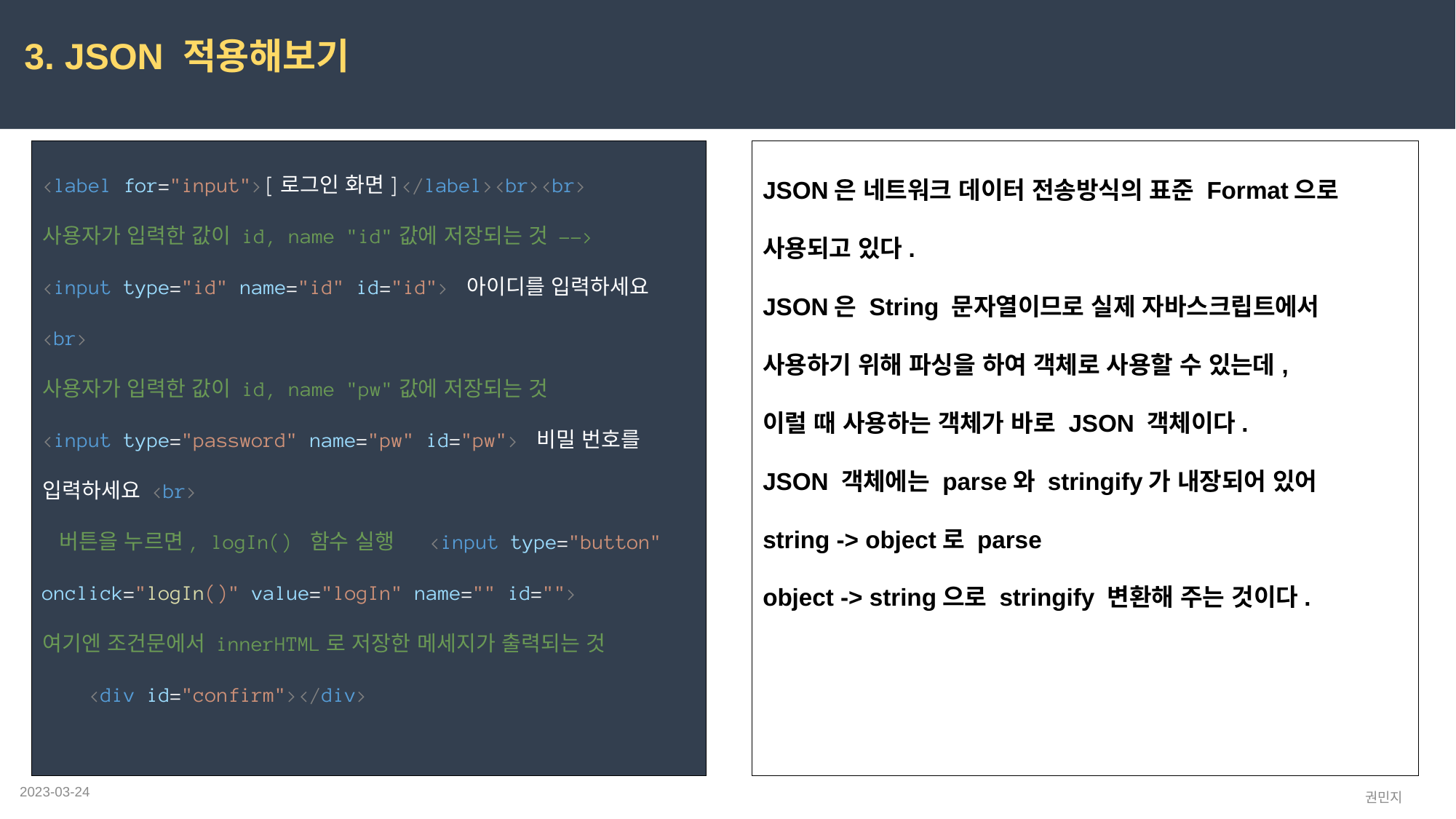

3. JSON 적용해보기
<label for="input">[로그인 화면]</label><br><br>
사용자가 입력한 값이 id, name "id"값에 저장되는 것 -->
<input type="id" name="id" id="id"> 아이디를 입력하세요 <br>
사용자가 입력한 값이 id, name "pw"값에 저장되는 것
<input type="password" name="pw" id="pw"> 비밀 번호를 입력하세요 <br>
  버튼을 누르면, logIn() 함수 실행     <input type="button" onclick="logIn()" value="logIn" name="" id="">
여기엔 조건문에서 innerHTML로 저장한 메세지가 출력되는 것
    <div id="confirm"></div>
JSON은 네트워크 데이터 전송방식의 표준 Format으로 사용되고 있다.
JSON은 String 문자열이므로 실제 자바스크립트에서 사용하기 위해 파싱을 하여 객체로 사용할 수 있는데,
이럴 때 사용하는 객체가 바로 JSON 객체이다.
JSON 객체에는 parse와 stringify가 내장되어 있어
string -> object로 parse
object -> string으로 stringify 변환해 주는 것이다.
2023-03-24
권민지